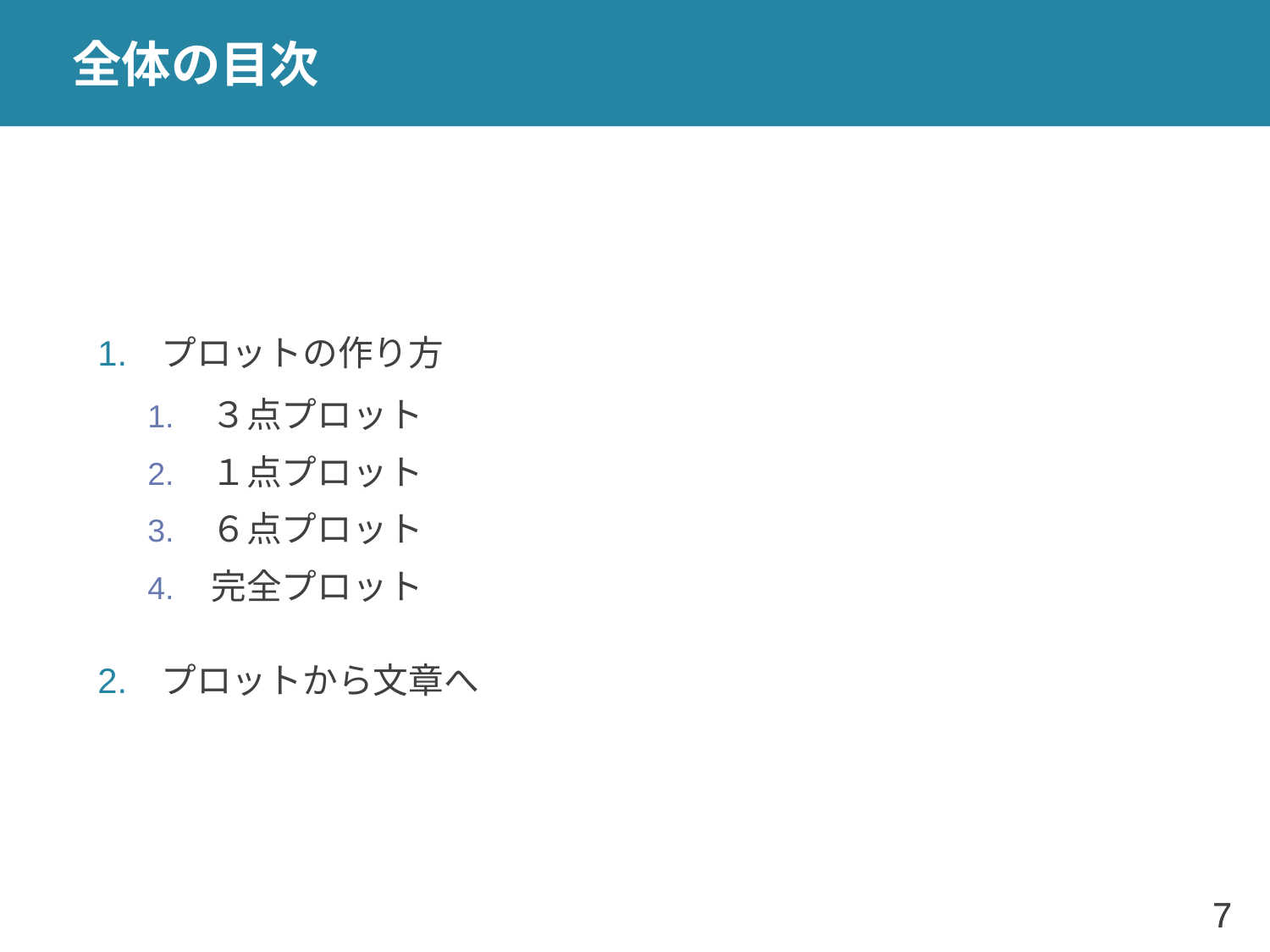

# 全体の目次
プロットの作り方
３点プロット
１点プロット
６点プロット
完全プロット
プロットから文章へ